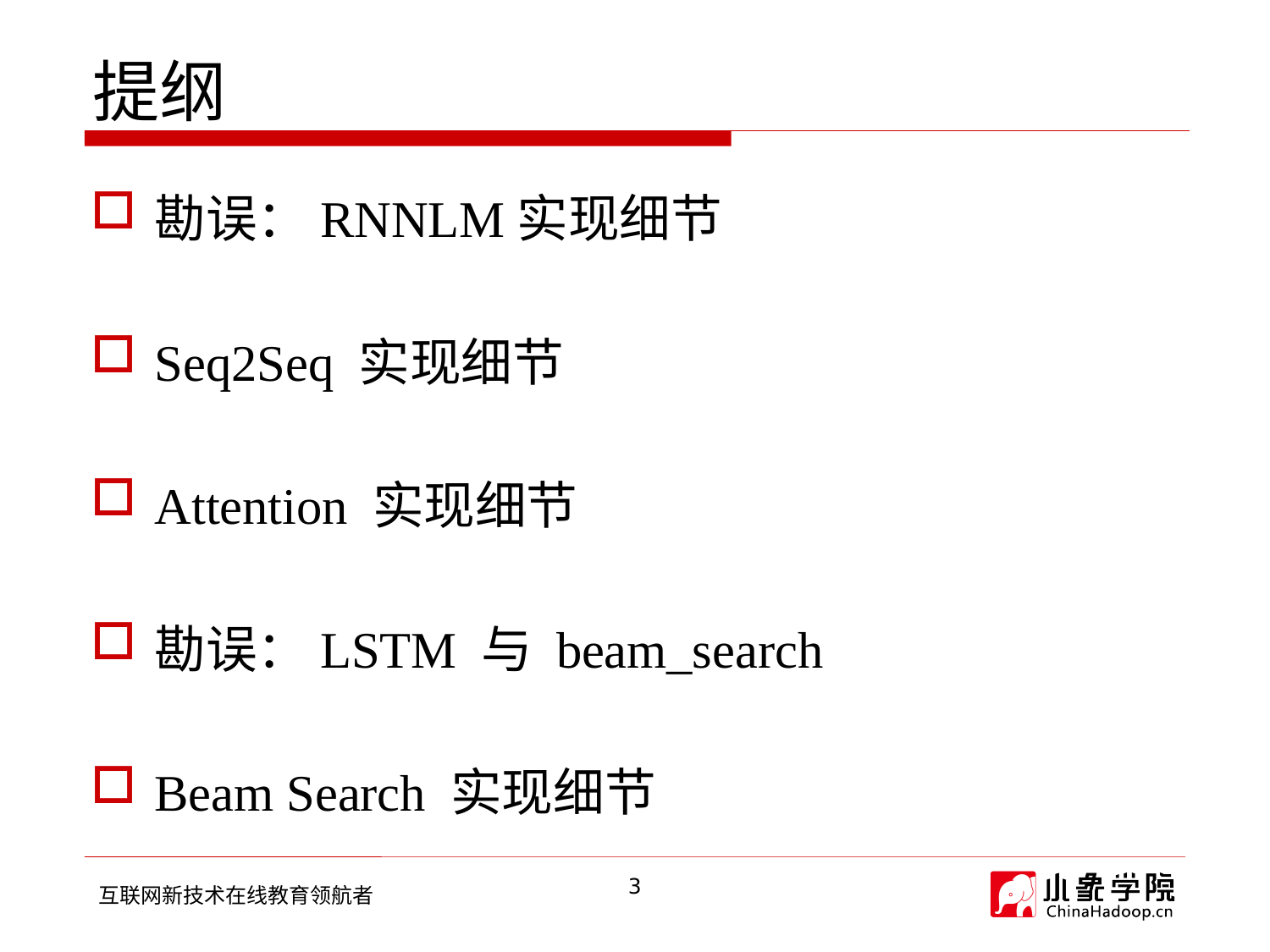

# 提纲
勘误：RNNLM实现细节

Seq2Seq 实现细节

Attention 实现细节

勘误：LSTM 与 beam_search

Beam Search 实现细节

3